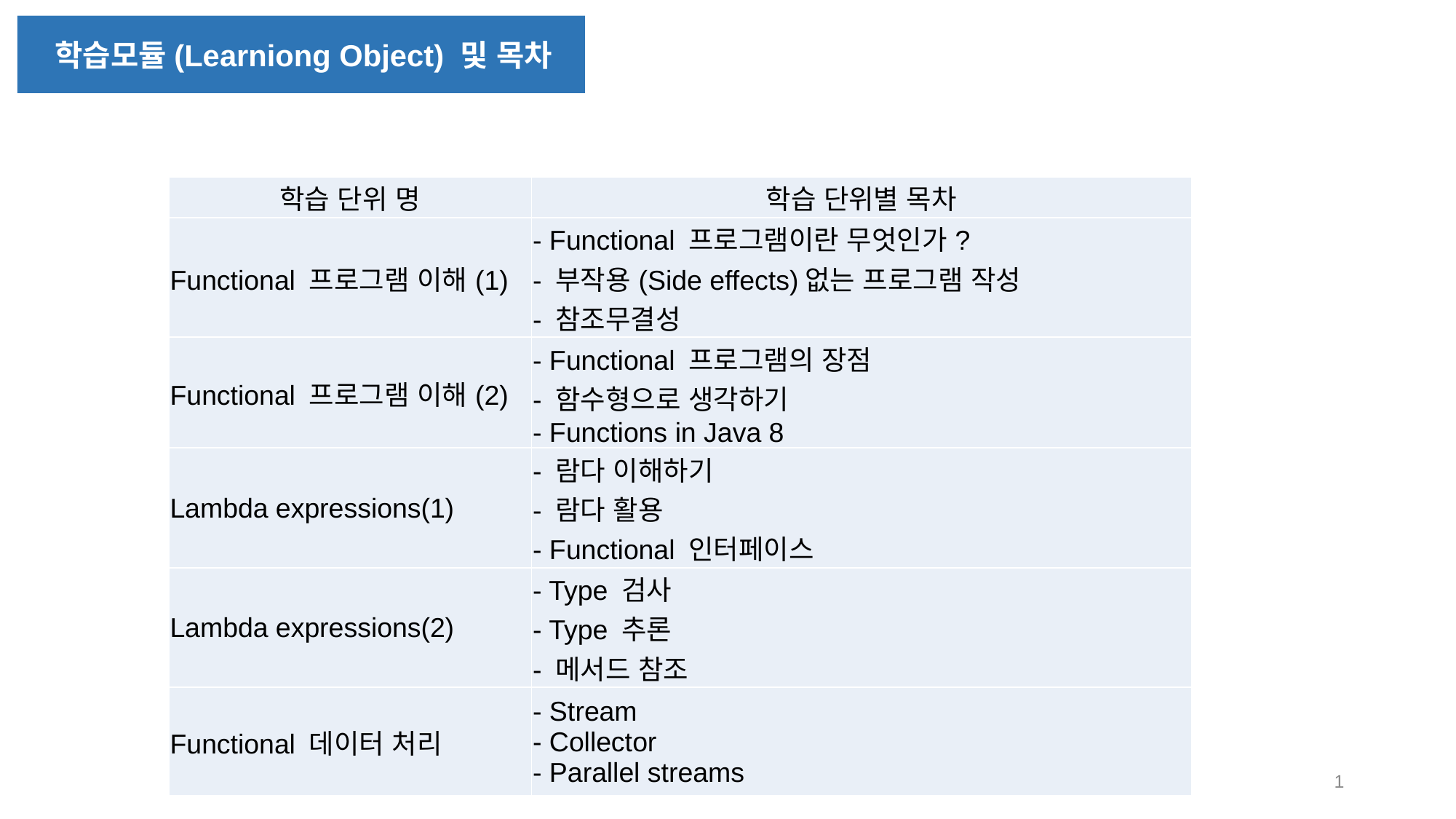

학습모듈(Learniong Object) 및 목차
| 학습 단위 명 | 학습 단위별 목차 |
| --- | --- |
| Functional 프로그램 이해(1) | - Functional 프로그램이란 무엇인가? - 부작용(Side effects)없는 프로그램 작성 - 참조무결성 |
| Functional 프로그램 이해(2) | - Functional 프로그램의 장점 - 함수형으로 생각하기 - Functions in Java 8 |
| Lambda expressions(1) | - 람다 이해하기 - 람다 활용 - Functional 인터페이스 |
| Lambda expressions(2) | - Type 검사 - Type 추론 - 메서드 참조 |
| Functional 데이터 처리 | - Stream - Collector - Parallel streams |
1